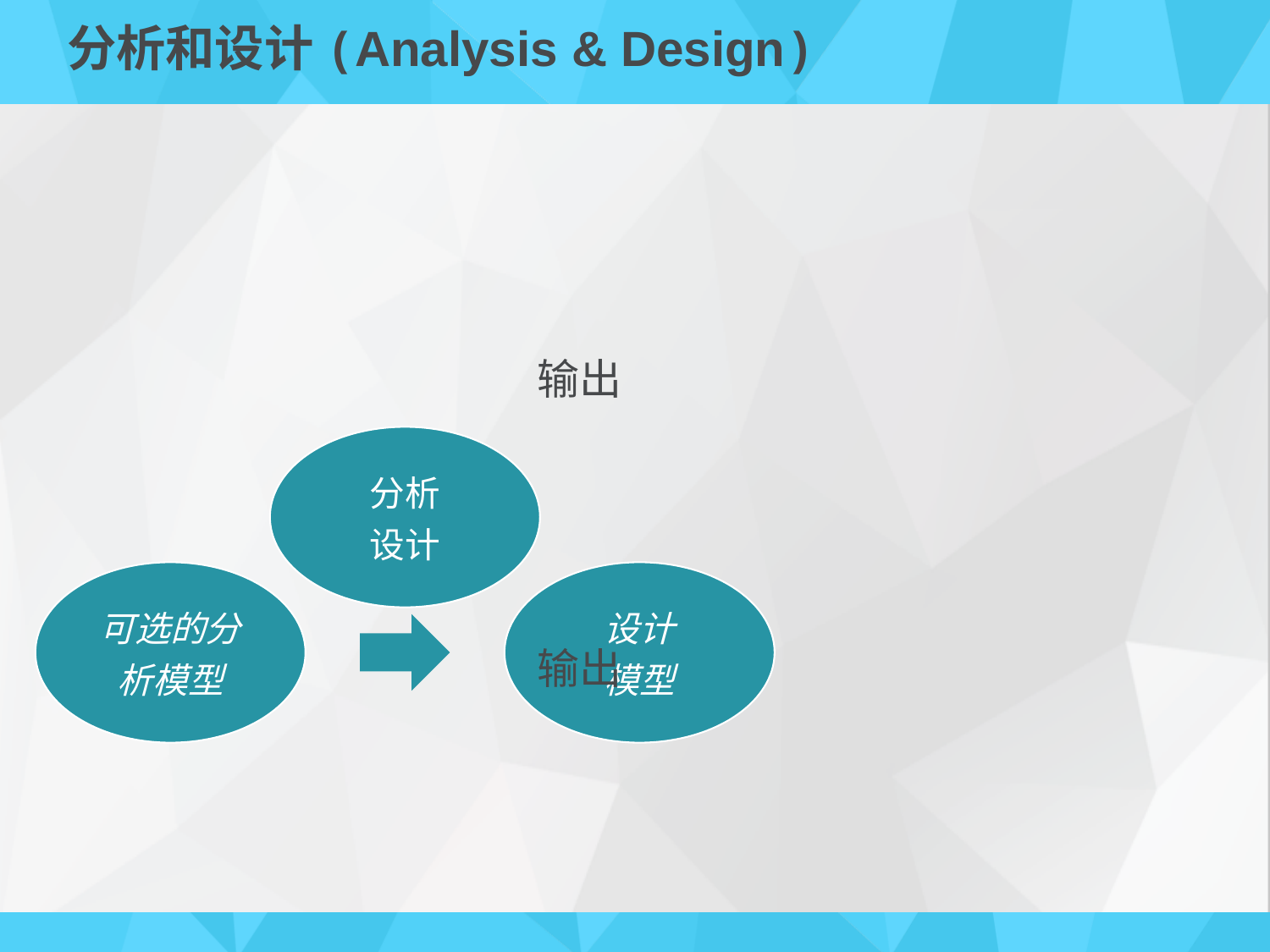

# 分析和设计(Analysis & Design)
分析
设计
设计
模型
可选的分析模型
输出
输出